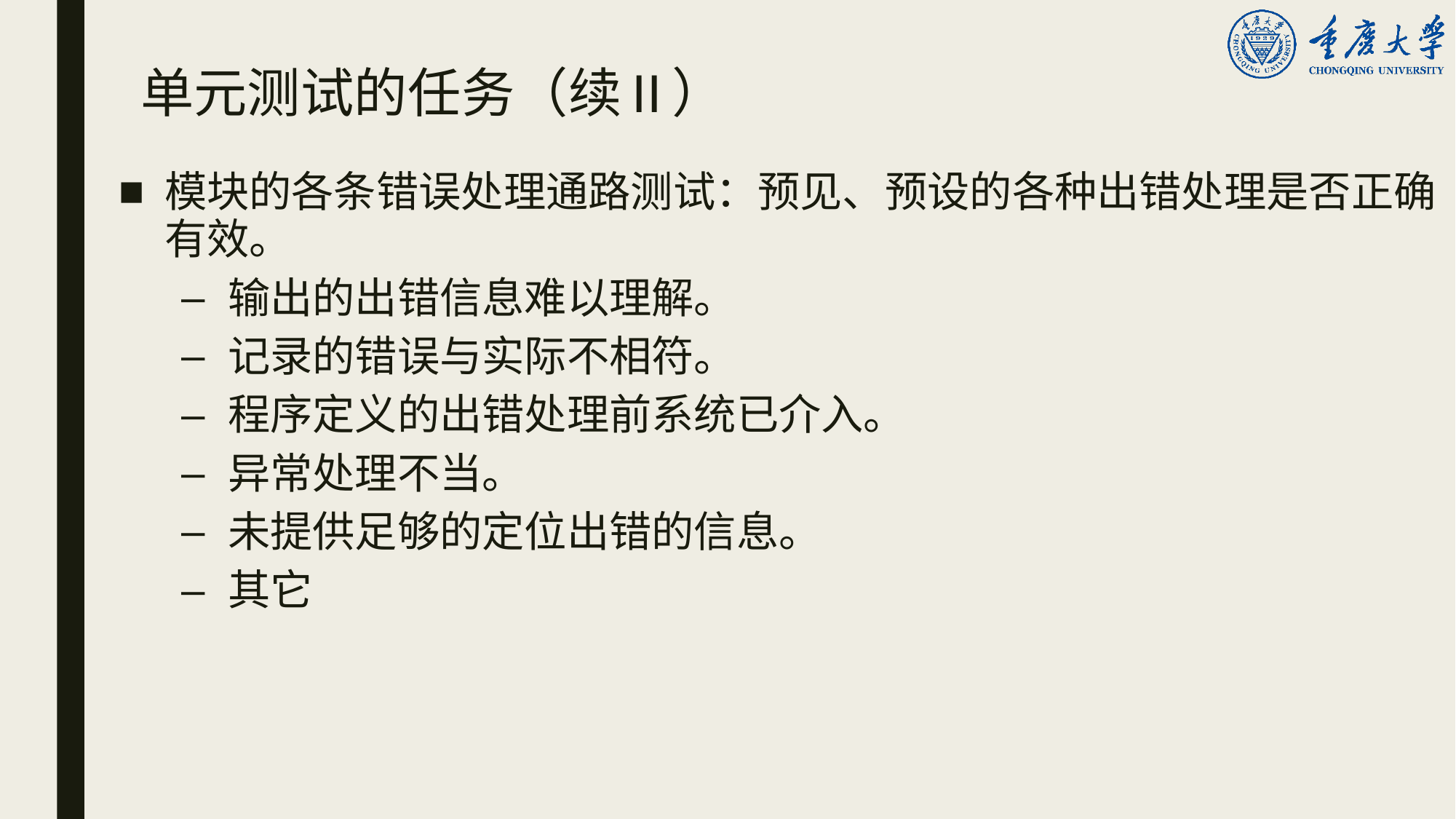

# 单元测试的任务（续II）
模块的各条错误处理通路测试：预见、预设的各种出错处理是否正确有效。
输出的出错信息难以理解。
记录的错误与实际不相符。
程序定义的出错处理前系统已介入。
异常处理不当。
未提供足够的定位出错的信息。
其它